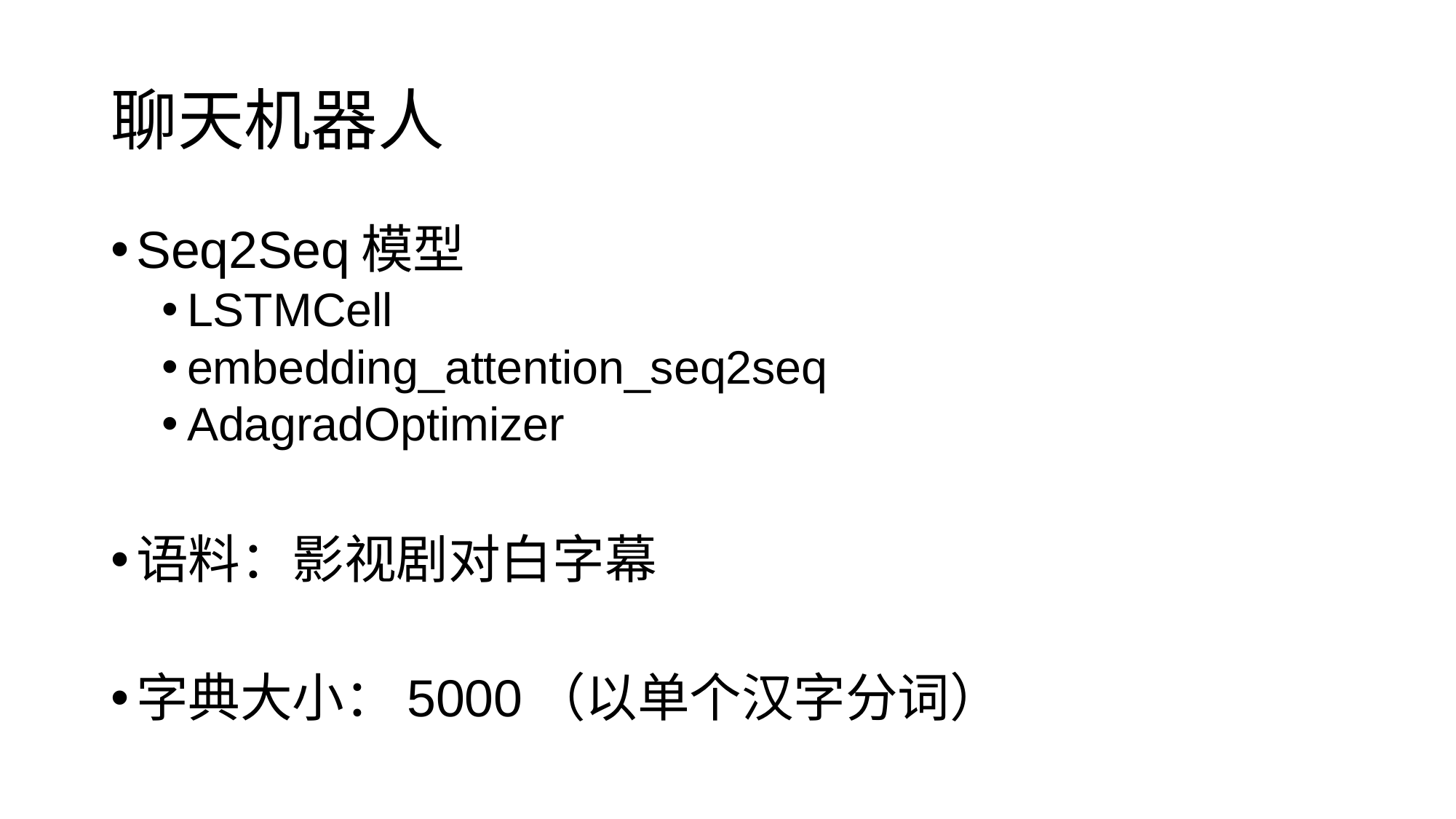

# 聊天机器人
Seq2Seq模型
LSTMCell
embedding_attention_seq2seq
AdagradOptimizer

语料：影视剧对白字幕

字典大小：5000（以单个汉字分词）